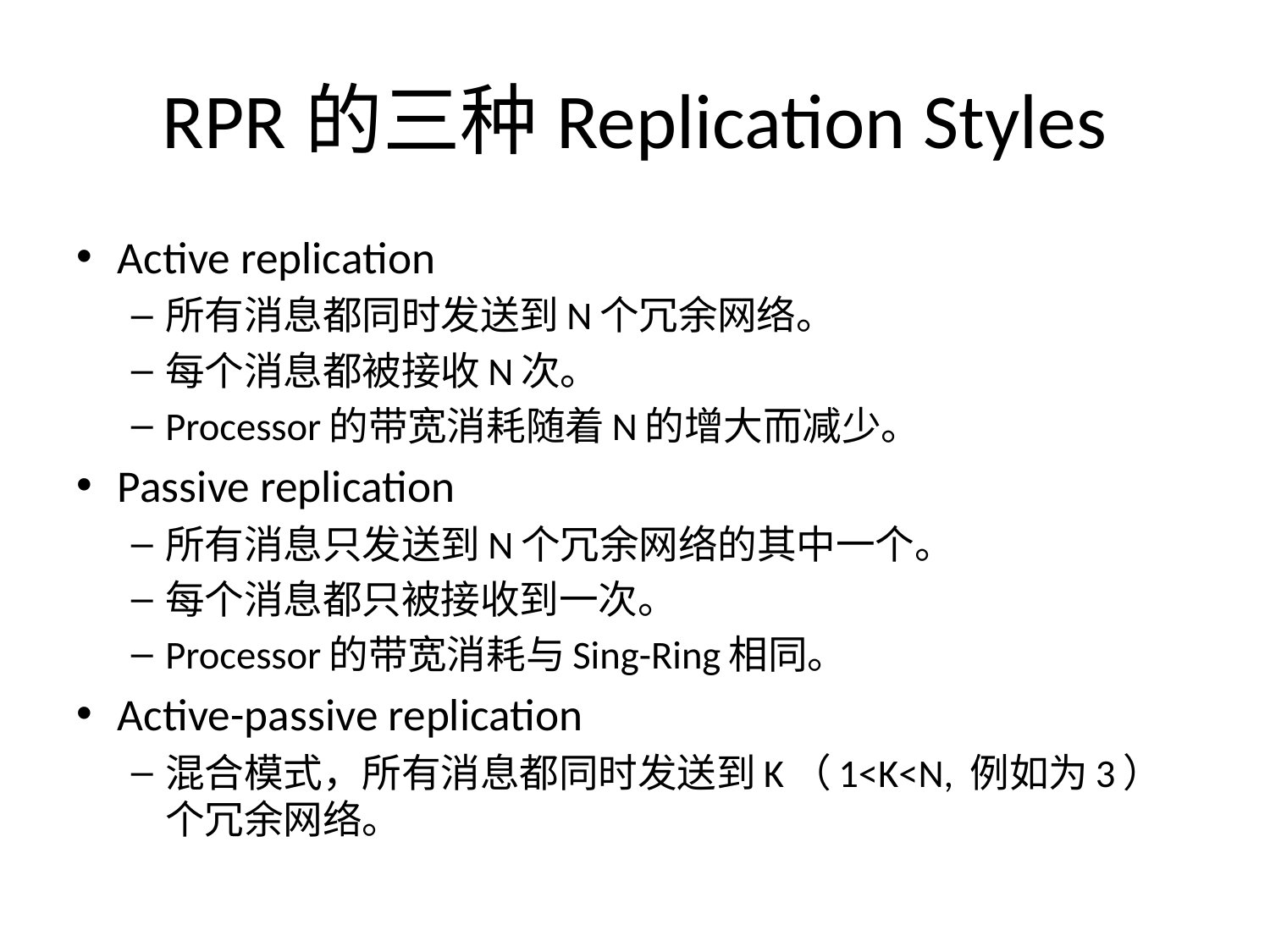

# RPR的三种Replication Styles
Active replication
所有消息都同时发送到N个冗余网络。
每个消息都被接收N次。
Processor的带宽消耗随着N的增大而减少。
Passive replication
所有消息只发送到N个冗余网络的其中一个。
每个消息都只被接收到一次。
Processor的带宽消耗与Sing-Ring相同。
Active-passive replication
混合模式，所有消息都同时发送到K（1<K<N, 例如为3）个冗余网络。